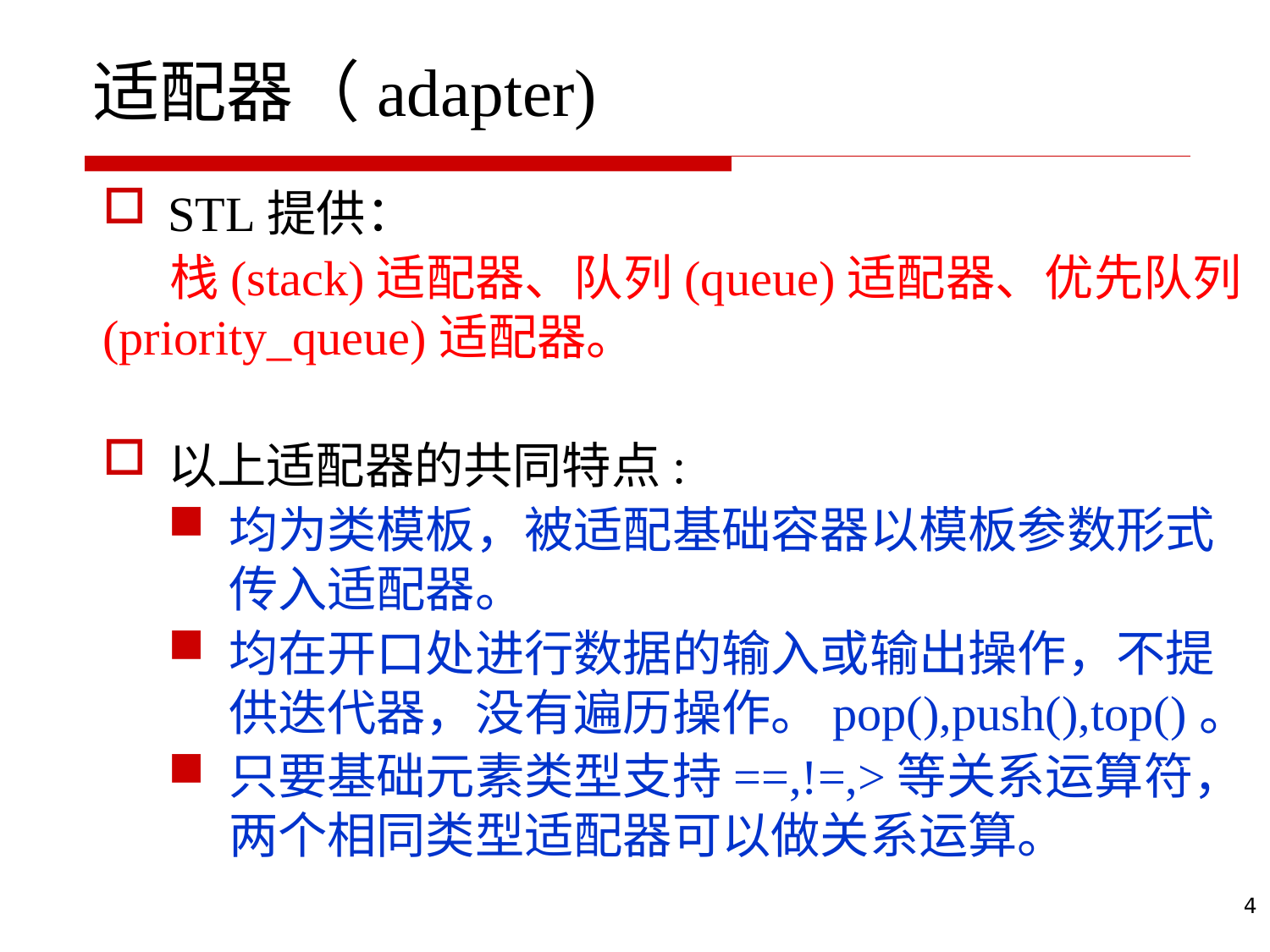

# 适配器（adapter)

STL提供：
     栈(stack)适配器、队列(queue)适配器、优先队列(priority_queue)适配器。

以上适配器的共同特点:
均为类模板，被适配基础容器以模板参数形式传入适配器。
均在开口处进行数据的输入或输出操作，不提供迭代器，没有遍历操作。pop(),push(),top()。
只要基础元素类型支持==,!=,>等关系运算符，两个相同类型适配器可以做关系运算。

4